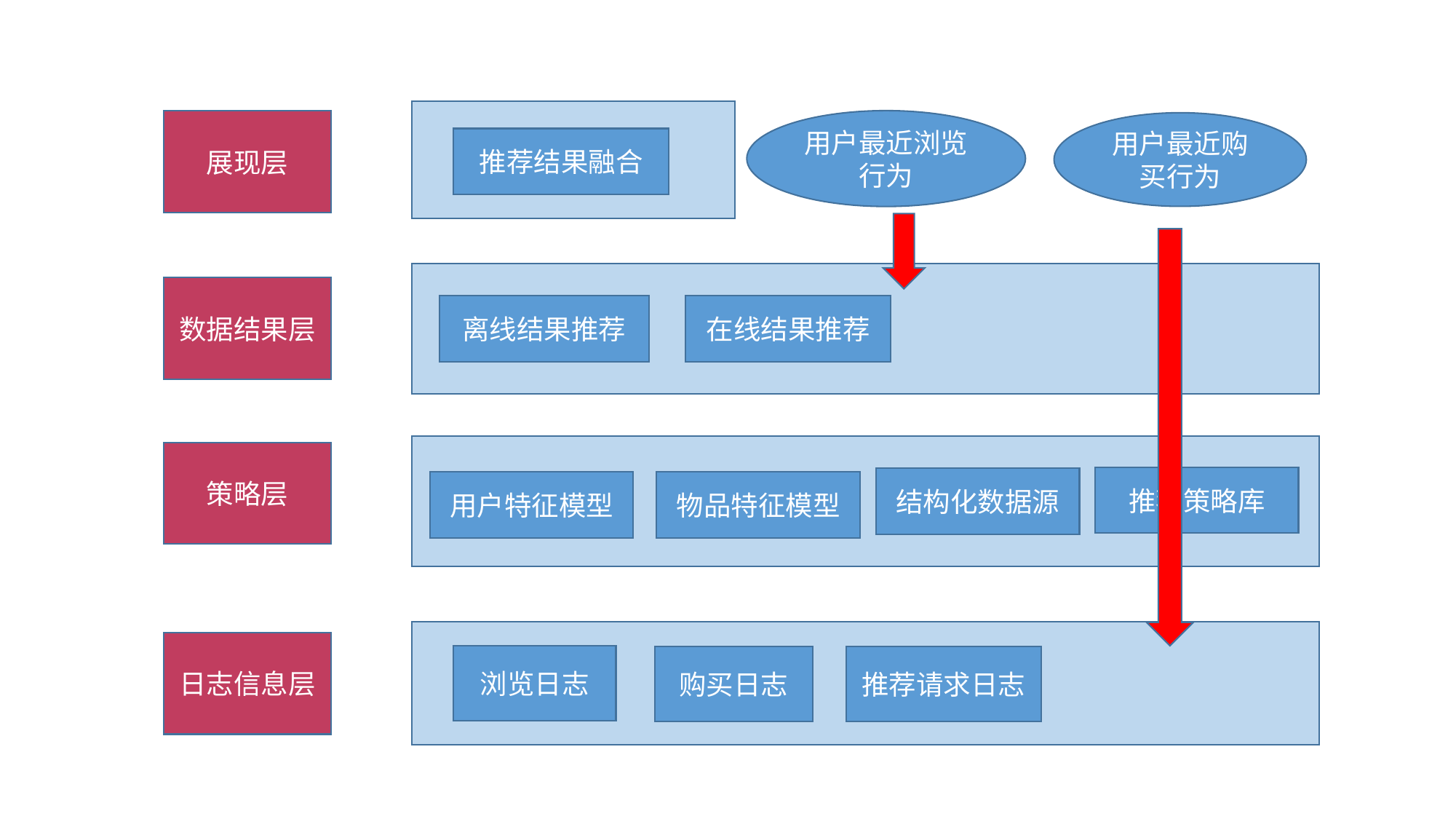

用户最近浏览行为
展现层
用户最近购买行为
推荐结果融合

数据结果层
离线结果推荐
在线结果推荐

策略层
推荐策略库
结构化数据源
用户特征模型
物品特征模型

日志信息层
浏览日志
购买日志
推荐请求日志